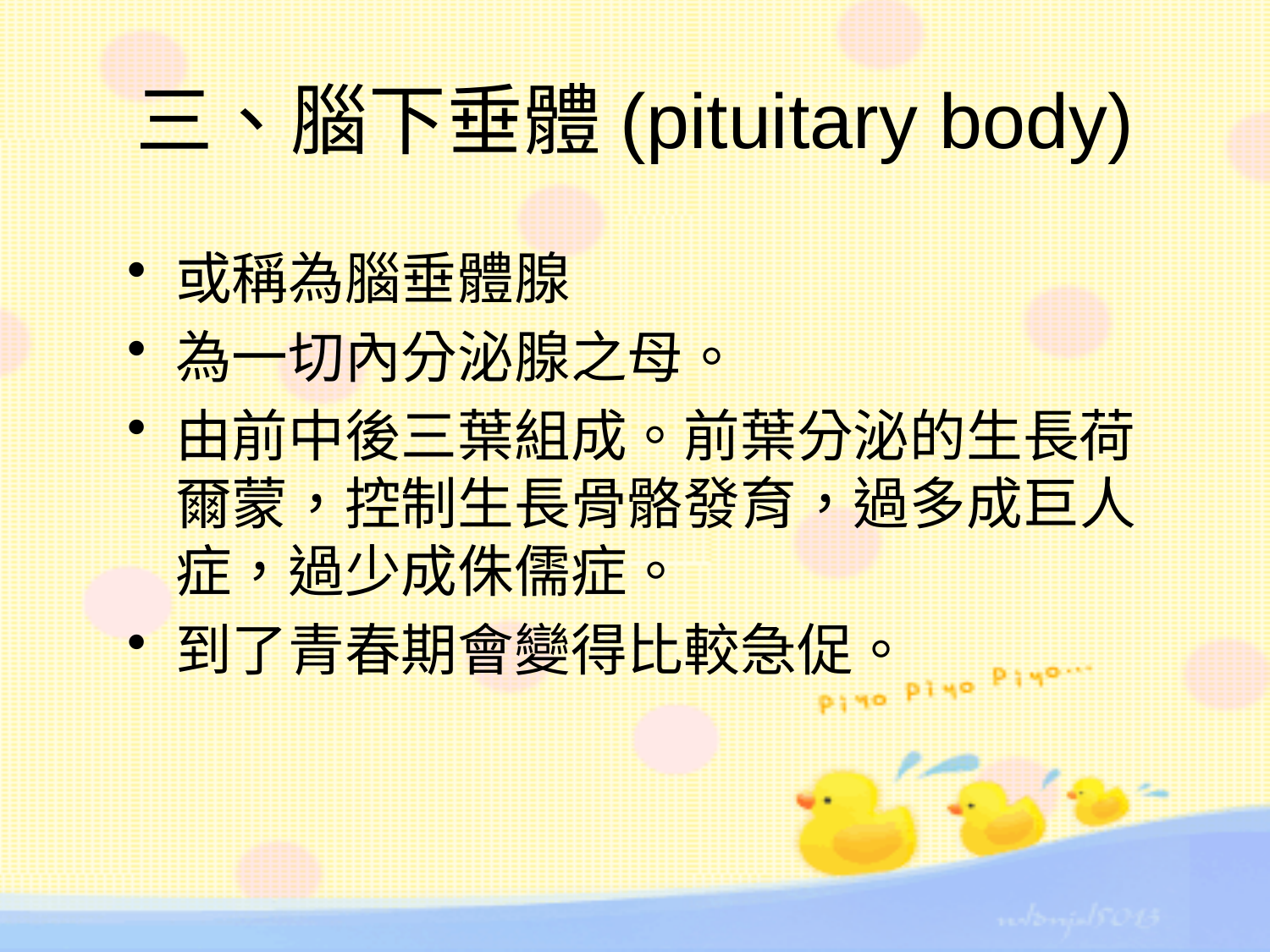

# 三、腦下垂體(pituitary body)
或稱為腦垂體腺
為一切內分泌腺之母。
由前中後三葉組成。前葉分泌的生長荷爾蒙，控制生長骨骼發育，過多成巨人症，過少成侏儒症。
到了青春期會變得比較急促。